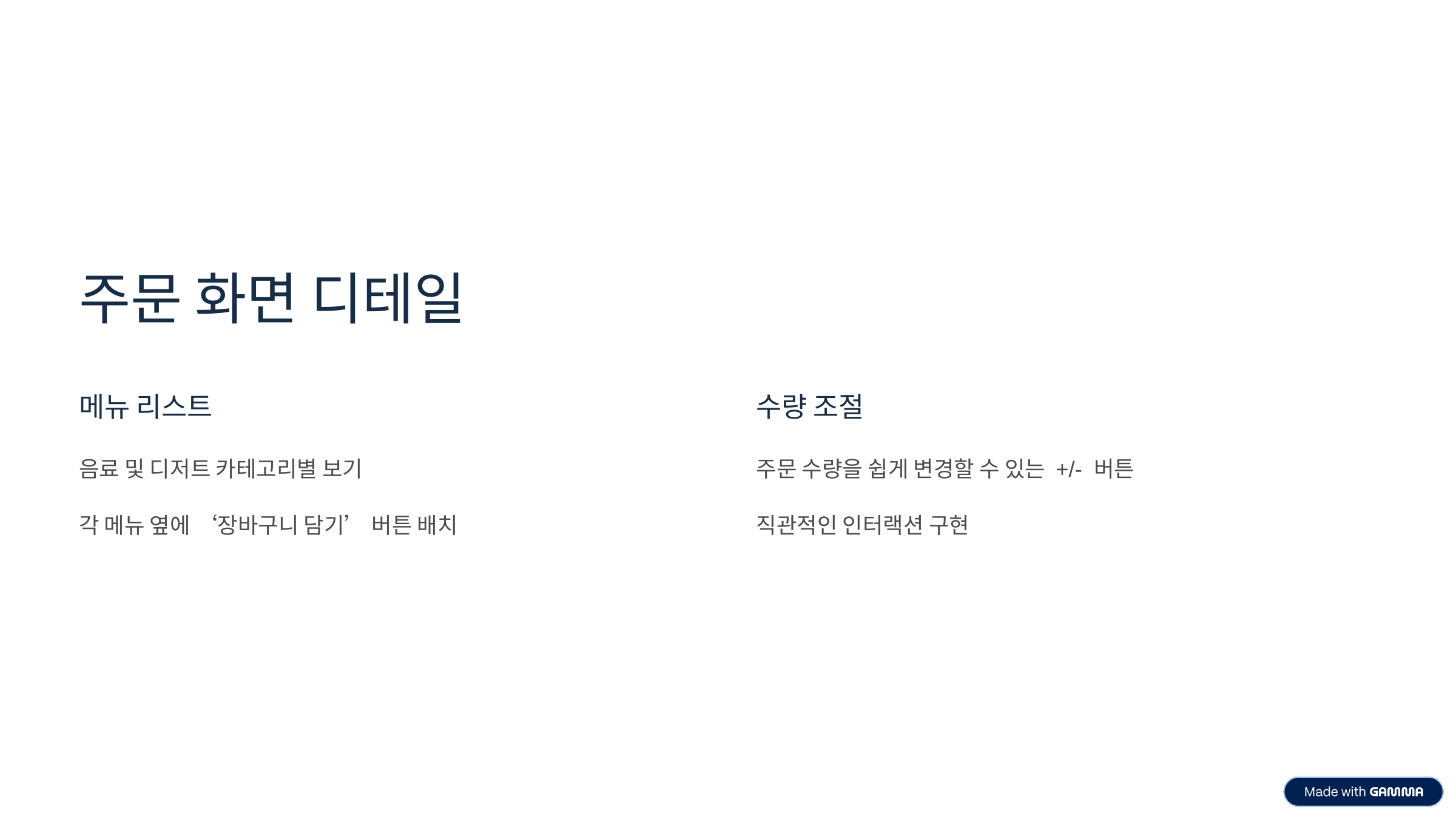

주문 화면 디테일
메뉴 리스트
수량 조절
음료 및 디저트 카테고리별 보기
주문 수량을 쉽게 변경할 수 있는 +/- 버튼
각 메뉴 옆에 ‘장바구니 담기’ 버튼 배치
직관적인 인터랙션 구현